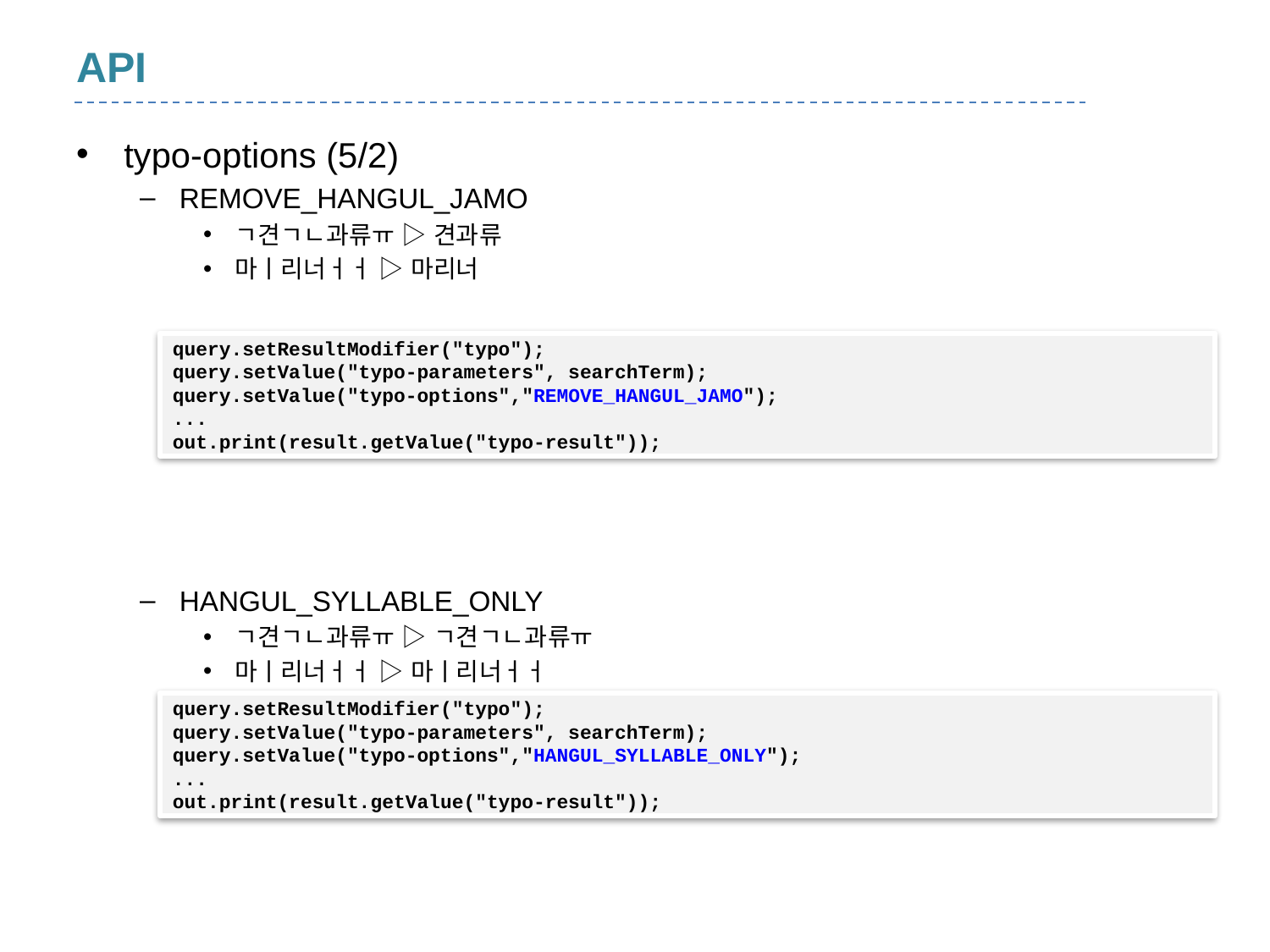

# API
typo-options (5/2)
REMOVE_HANGUL_JAMO
ㄱ견ㄱㄴ과류ㅠ ▷ 견과류
마ㅣ리너ㅓㅓ ▷ 마리너

HANGUL_SYLLABLE_ONLY
ㄱ견ㄱㄴ과류ㅠ ▷ ㄱ견ㄱㄴ과류ㅠ
마ㅣ리너ㅓㅓ ▷ 마ㅣ리너ㅓㅓ
query.setResultModifier("typo");
query.setValue("typo-parameters", searchTerm);
query.setValue("typo-options","REMOVE_HANGUL_JAMO");
...
out.print(result.getValue("typo-result"));
query.setResultModifier("typo");
query.setValue("typo-parameters", searchTerm);
query.setValue("typo-options","HANGUL_SYLLABLE_ONLY");
...
out.print(result.getValue("typo-result"));